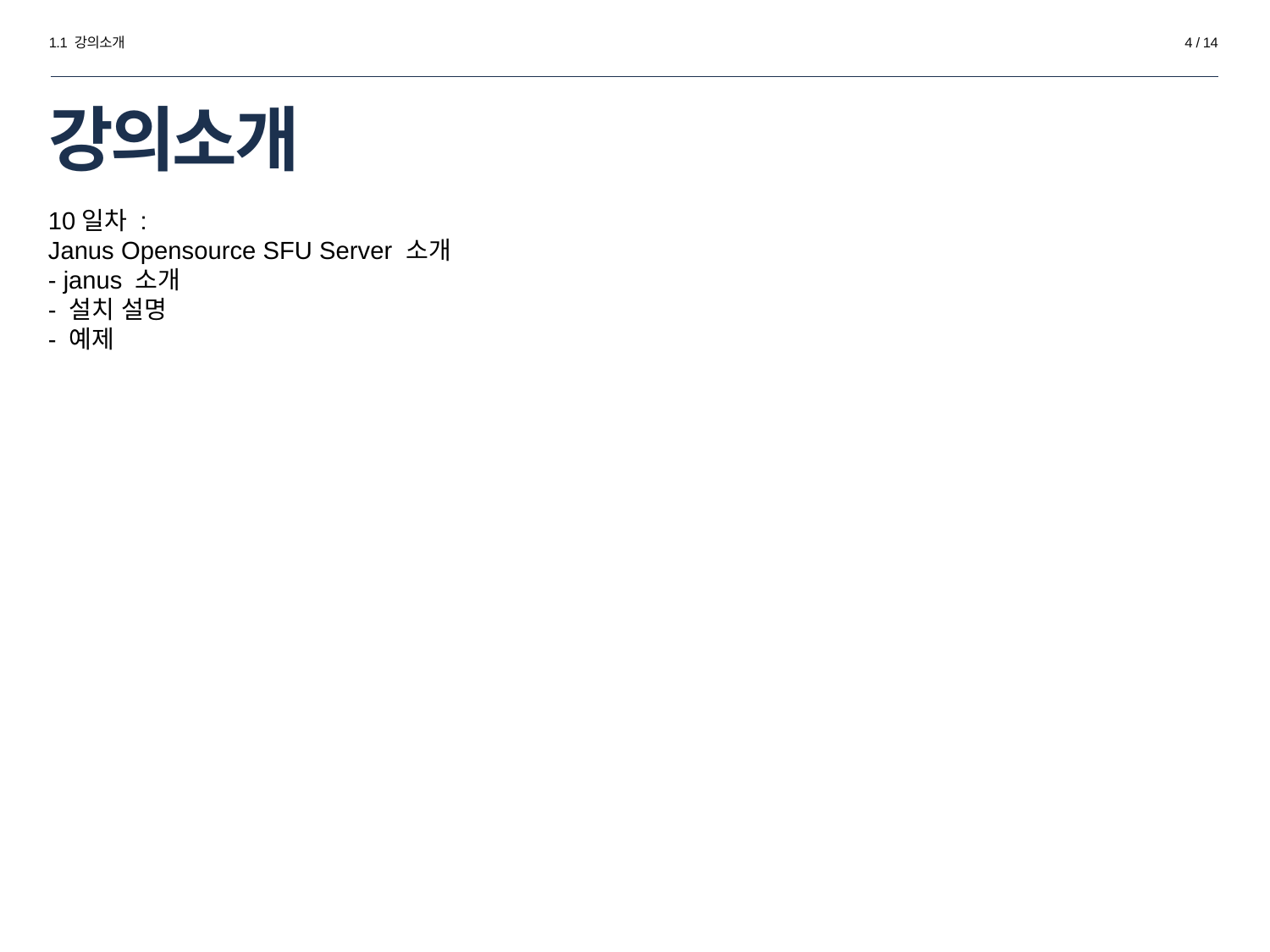

1.1 강의소개
4 / 14
# 강의소개
10일차 :
Janus Opensource SFU Server 소개
- janus 소개
- 설치 설명
- 예제